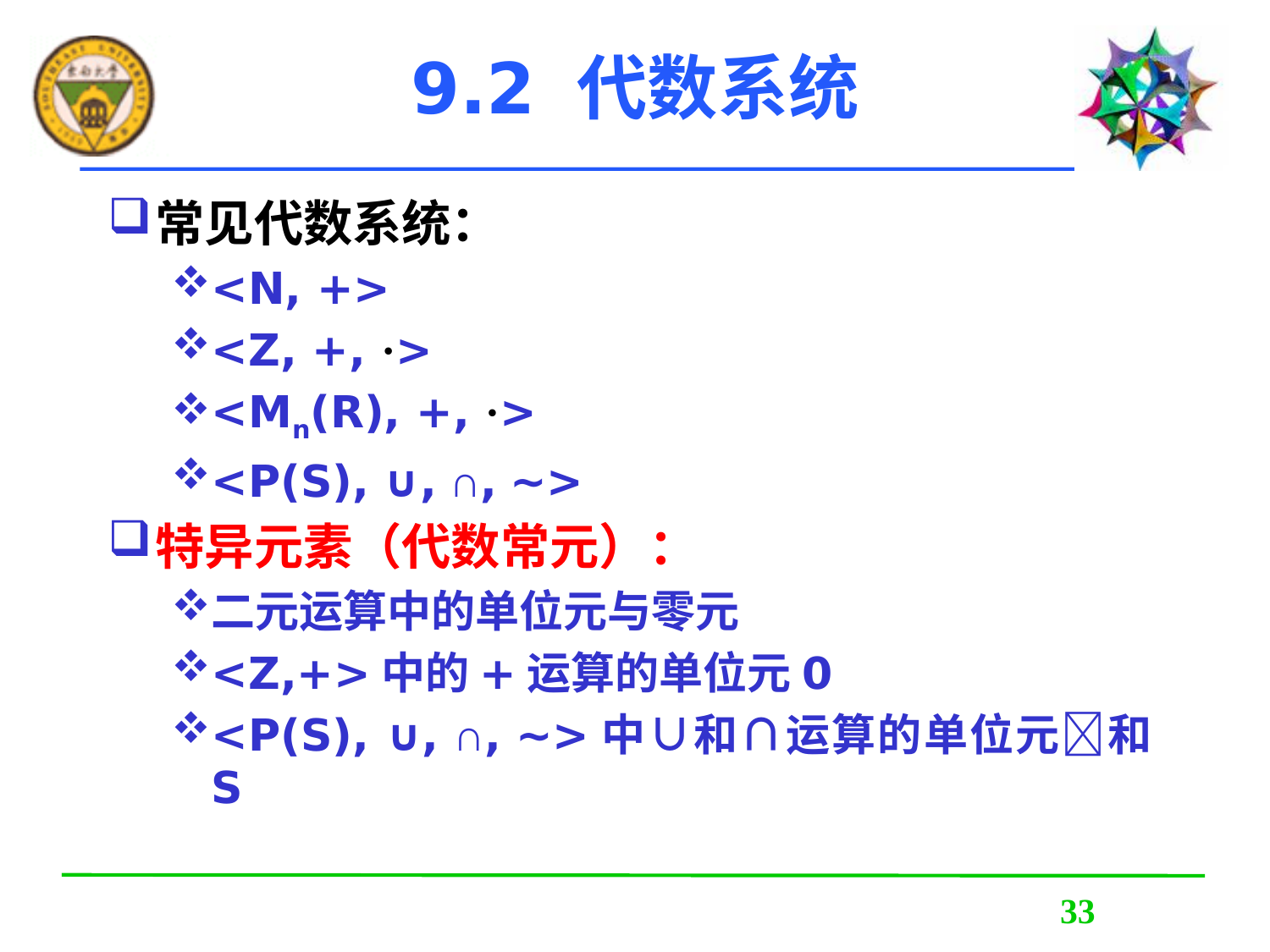

# 9.2 代数系统
常见代数系统：
<N, +>
<Z, +, ·>
<Mn(R), +, ·>
<P(S), ∪, ∩, ∼>
特异元素（代数常元）：
二元运算中的单位元与零元
<Z,+>中的+运算的单位元0
<P(S), ∪, ∩, ∼>中∪和∩运算的单位元∅和S